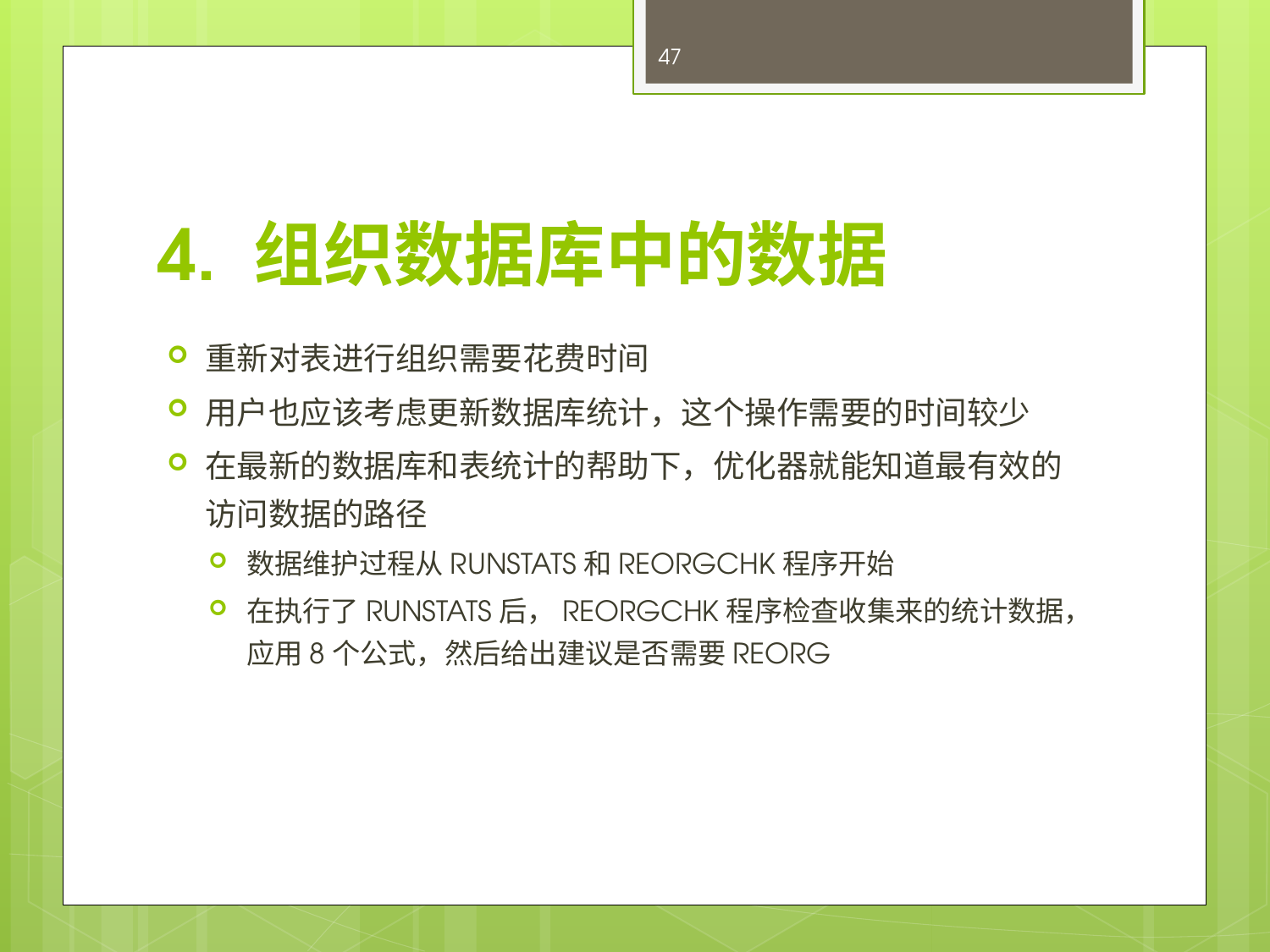

47
# 4. 组织数据库中的数据
重新对表进行组织需要花费时间
用户也应该考虑更新数据库统计，这个操作需要的时间较少
在最新的数据库和表统计的帮助下，优化器就能知道最有效的访问数据的路径
数据维护过程从RUNSTATS和REORGCHK程序开始
在执行了RUNSTATS后，REORGCHK程序检查收集来的统计数据，应用8个公式，然后给出建议是否需要REORG